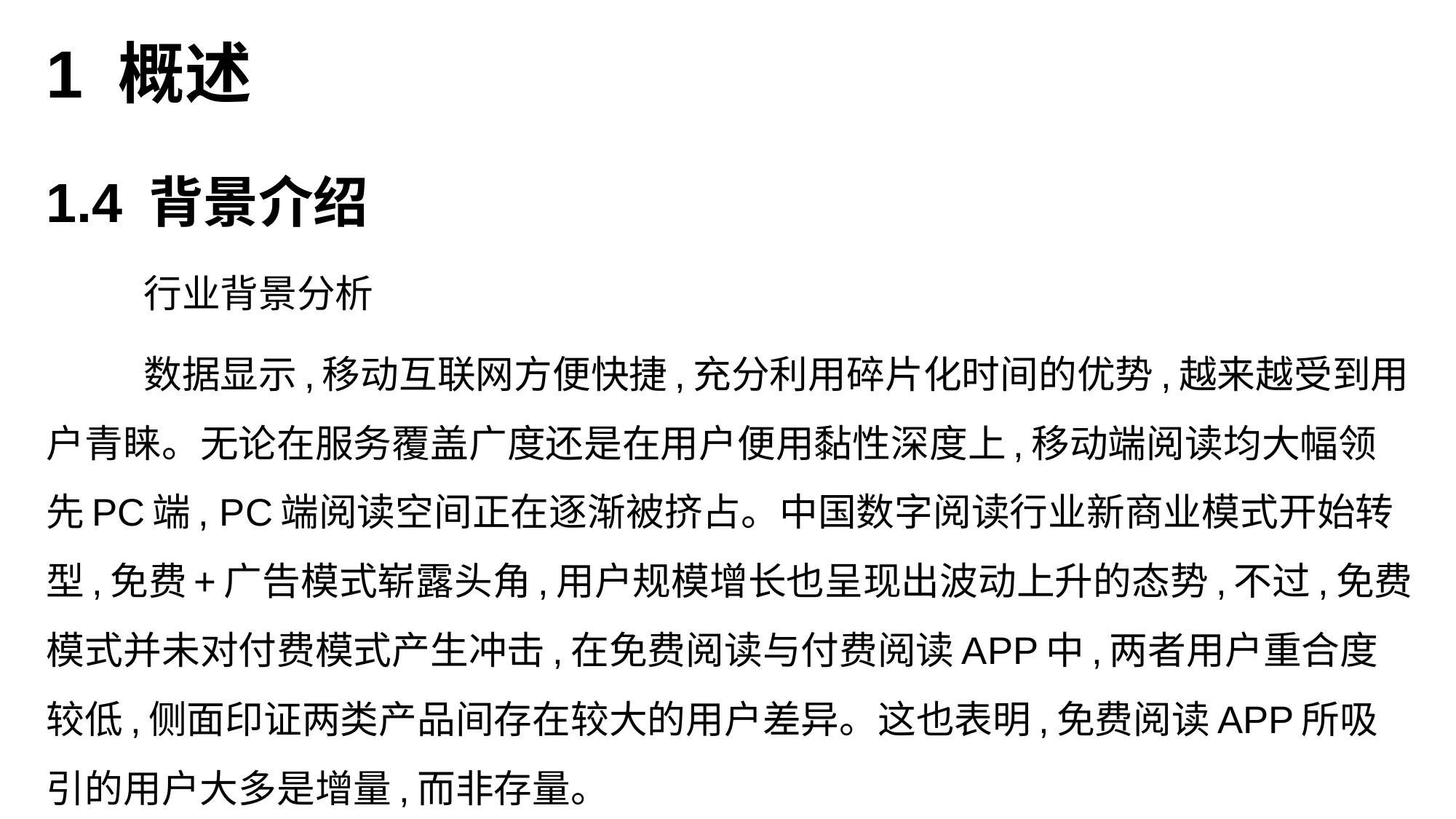

# 1 概述
1.4 背景介绍
行业背景分析
数据显示,移动互联网方便快捷,充分利用碎片化时间的优势,越来越受到用户青睐。无论在服务覆盖广度还是在用户便用黏性深度上,移动端阅读均大幅领先PC端, PC端阅读空间正在逐渐被挤占。中国数字阅读行业新商业模式开始转型,免费+广告模式崭露头角,用户规模增长也呈现出波动上升的态势,不过,免费模式并未对付费模式产生冲击,在免费阅读与付费阅读APP中,两者用户重合度较低,侧面印证两类产品间存在较大的用户差异。这也表明,免费阅读APP所吸引的用户大多是增量,而非存量。